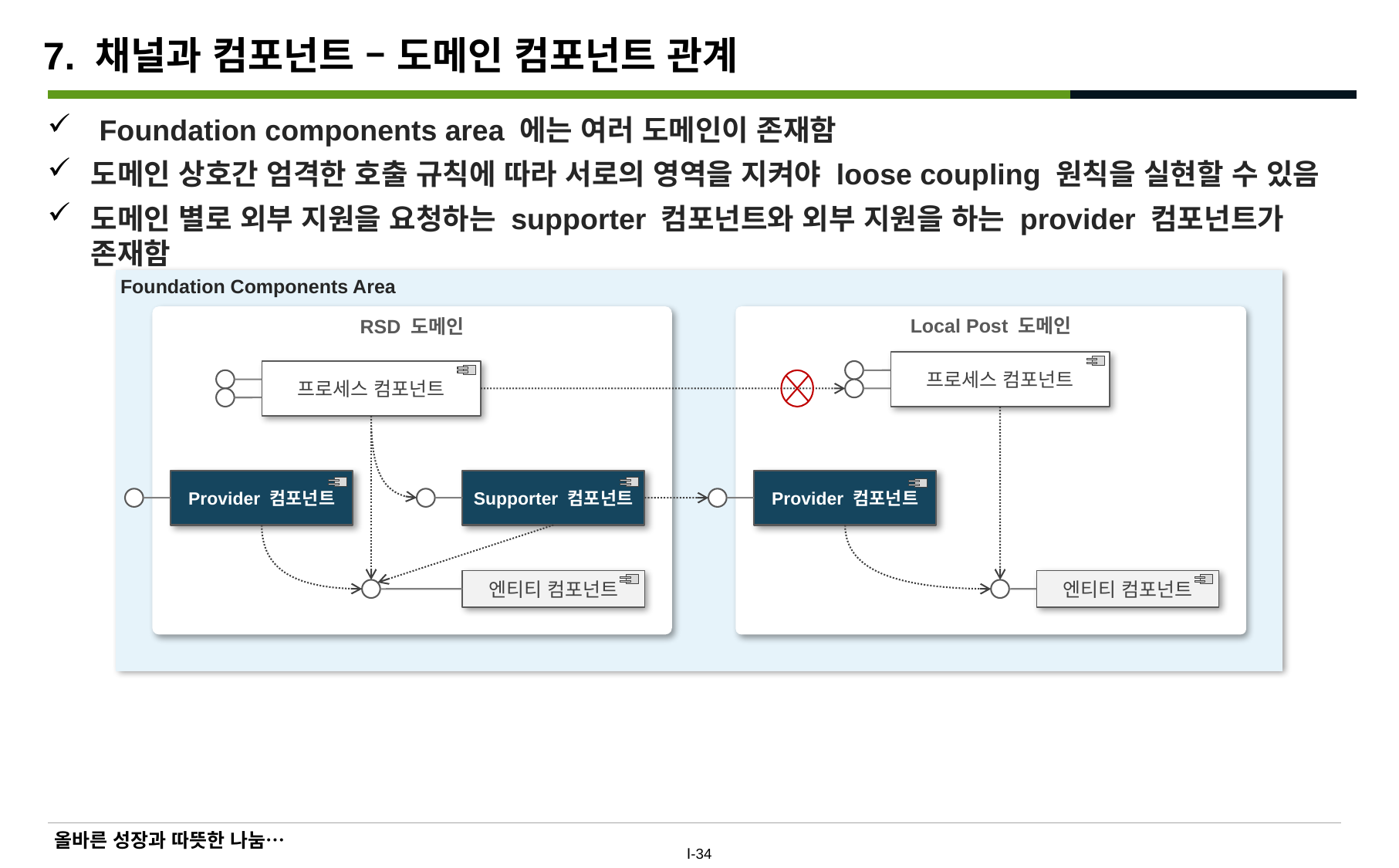

# 7. 채널과 컴포넌트 – 도메인 컴포넌트 관계
 Foundation components area 에는 여러 도메인이 존재함
도메인 상호간 엄격한 호출 규칙에 따라 서로의 영역을 지켜야 loose coupling 원칙을 실현할 수 있음
도메인 별로 외부 지원을 요청하는 supporter 컴포넌트와 외부 지원을 하는 provider 컴포넌트가 존재함
Foundation Components Area
RSD 도메인
Local Post 도메인
프로세스 컴포넌트

프로세스 컴포넌트

Provider 컴포넌트
Supporter 컴포넌트
Provider 컴포넌트

엔티티 컴포넌트
엔티티 컴포넌트